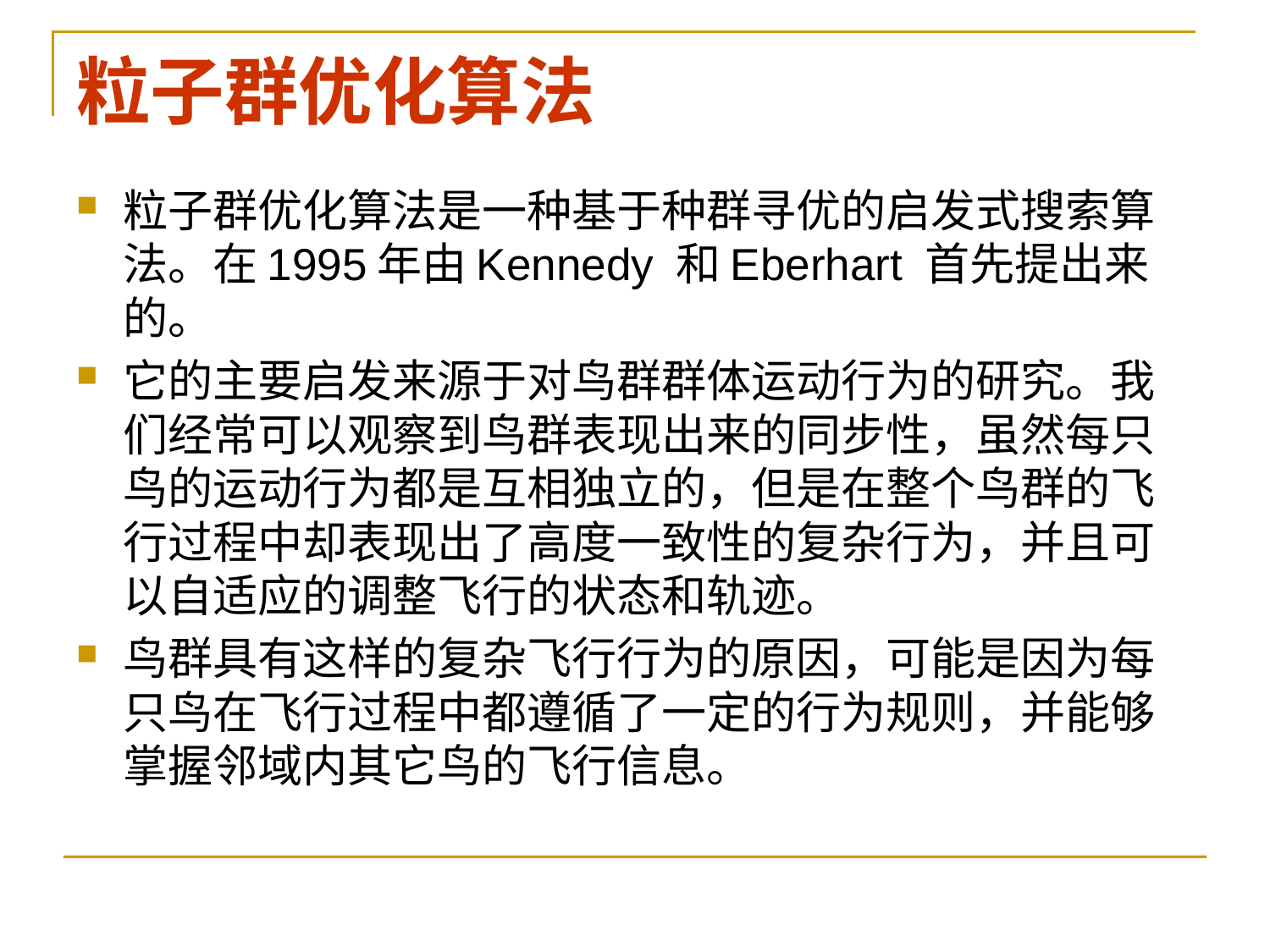

# 粒子群优化算法
粒子群优化算法是一种基于种群寻优的启发式搜索算法。在1995年由Kennedy 和Eberhart 首先提出来的。
它的主要启发来源于对鸟群群体运动行为的研究。我们经常可以观察到鸟群表现出来的同步性，虽然每只鸟的运动行为都是互相独立的，但是在整个鸟群的飞行过程中却表现出了高度一致性的复杂行为，并且可以自适应的调整飞行的状态和轨迹。
鸟群具有这样的复杂飞行行为的原因，可能是因为每只鸟在飞行过程中都遵循了一定的行为规则，并能够掌握邻域内其它鸟的飞行信息。